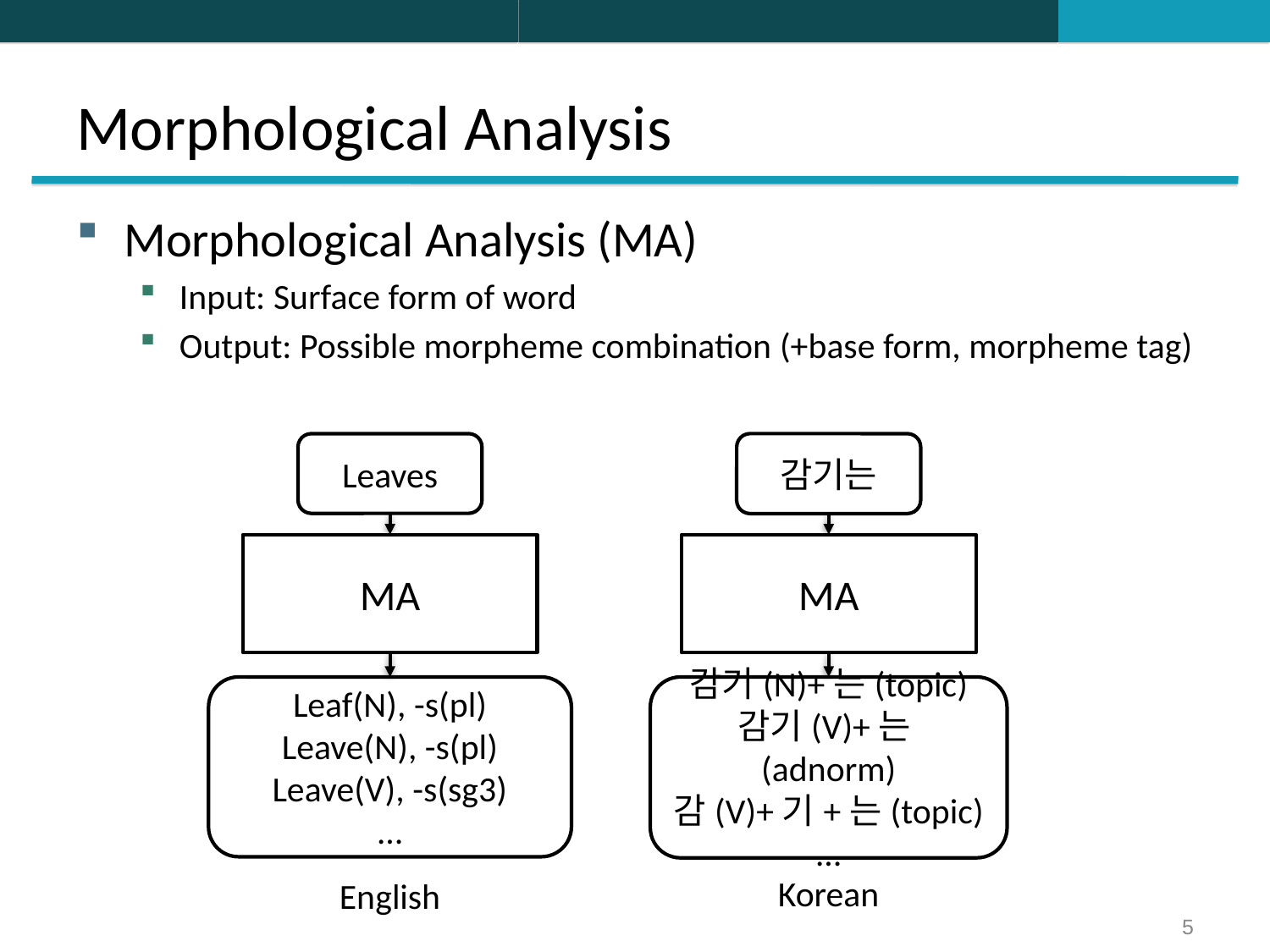

# Morphological Analysis
Morphological Analysis (MA)
Input: Surface form of word
Output: Possible morpheme combination (+base form, morpheme tag)
Leaves
감기는
MA
MA
Leaf(N), -s(pl)
Leave(N), -s(pl)
Leave(V), -s(sg3)
…
감기(N)+는(topic)
감기(V)+는(adnorm)
감(V)+기+는(topic)
…
Korean
English
5